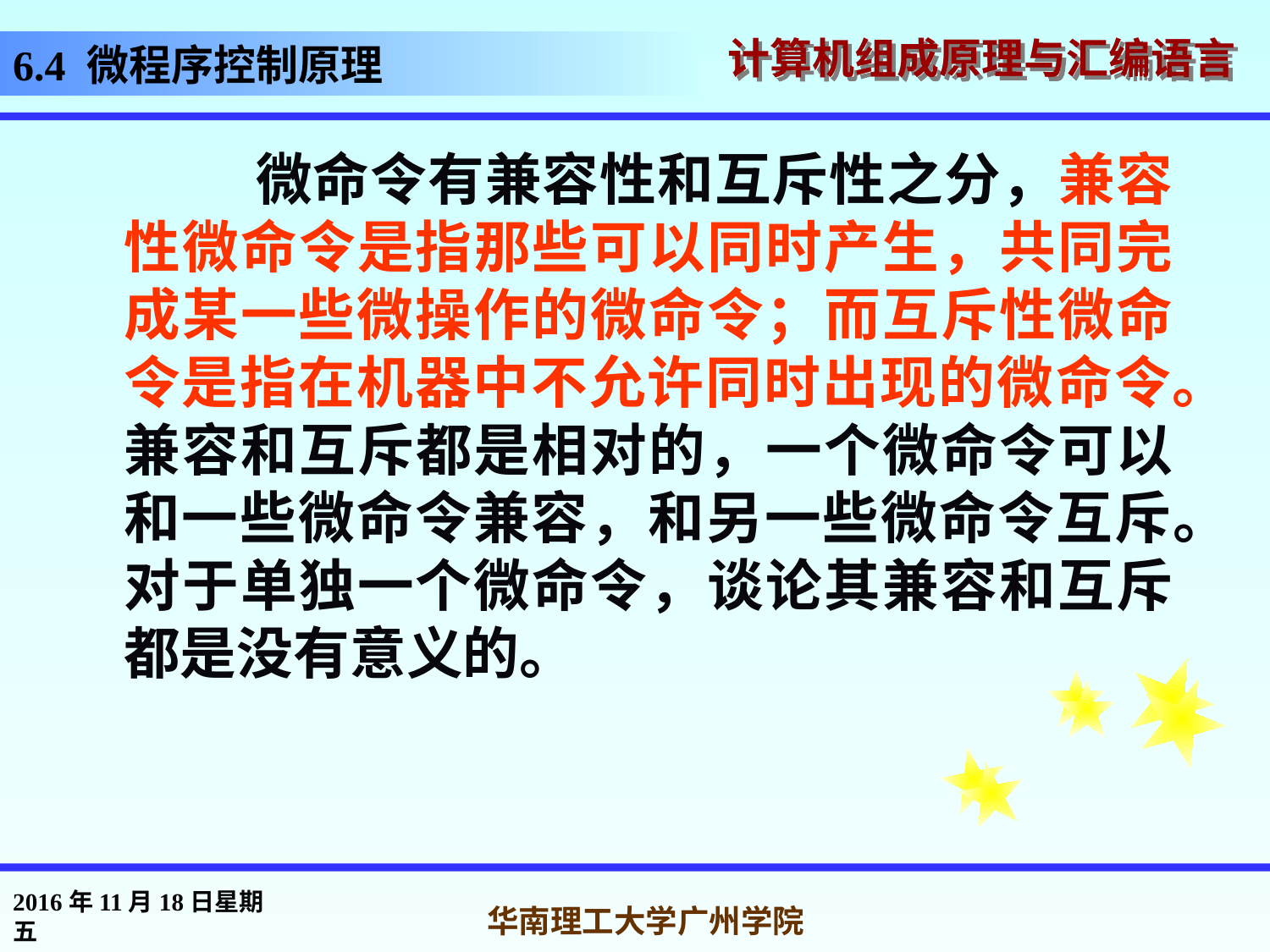

# 6.4 微程序控制原理
            微命令有兼容性和互斥性之分，兼容性微命令是指那些可以同时产生，共同完成某一些微操作的微命令；而互斥性微命令是指在机器中不允许同时出现的微命令。兼容和互斥都是相对的，一个微命令可以和一些微命令兼容，和另一些微命令互斥。对于单独一个微命令，谈论其兼容和互斥都是没有意义的。
2016年11月18日星期五
华南理工大学广州学院